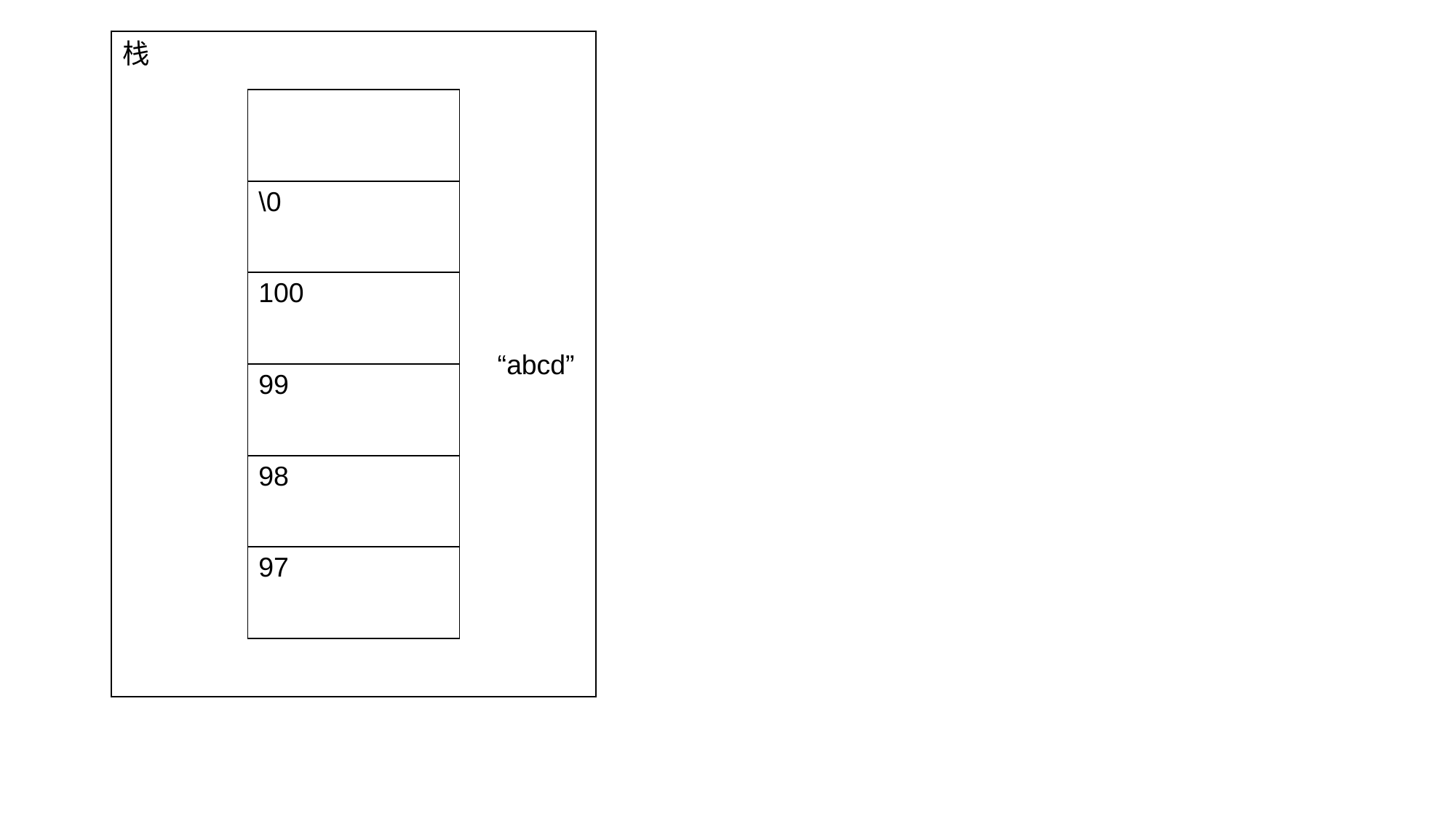

栈
|  |
| --- |
| \0 |
| 100 |
| 99 |
| 98 |
| 97 |
“abcd”